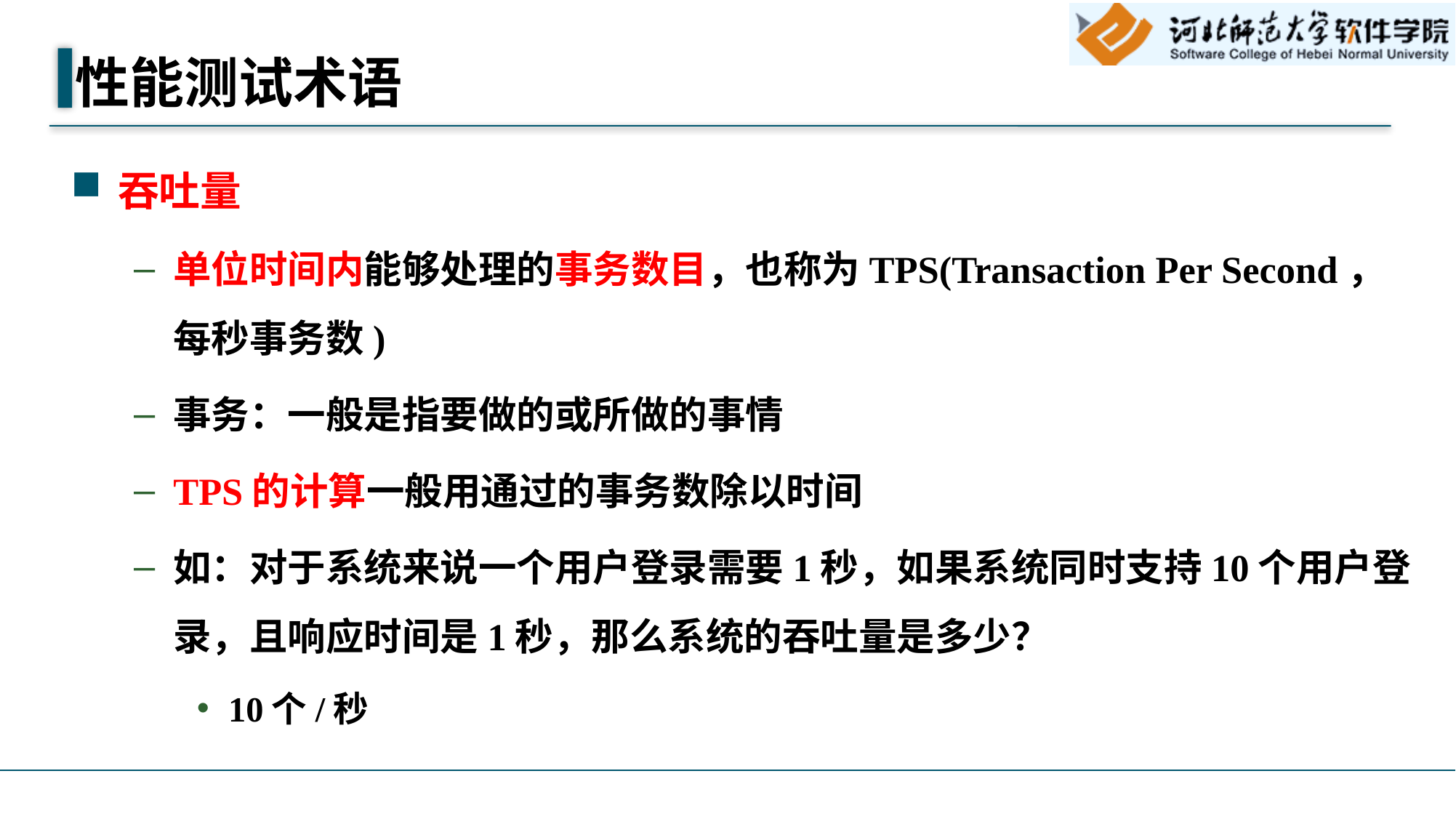

# 性能测试术语测试术语能测试术语（续）
吞吐量
单位时间内能够处理的事务数目，也称为TPS(Transaction Per Second，每秒事务数)
事务：一般是指要做的或所做的事情
TPS的计算一般用通过的事务数除以时间
如：对于系统来说一个用户登录需要1秒，如果系统同时支持10个用户登录，且响应时间是1秒，那么系统的吞吐量是多少？
10个/秒